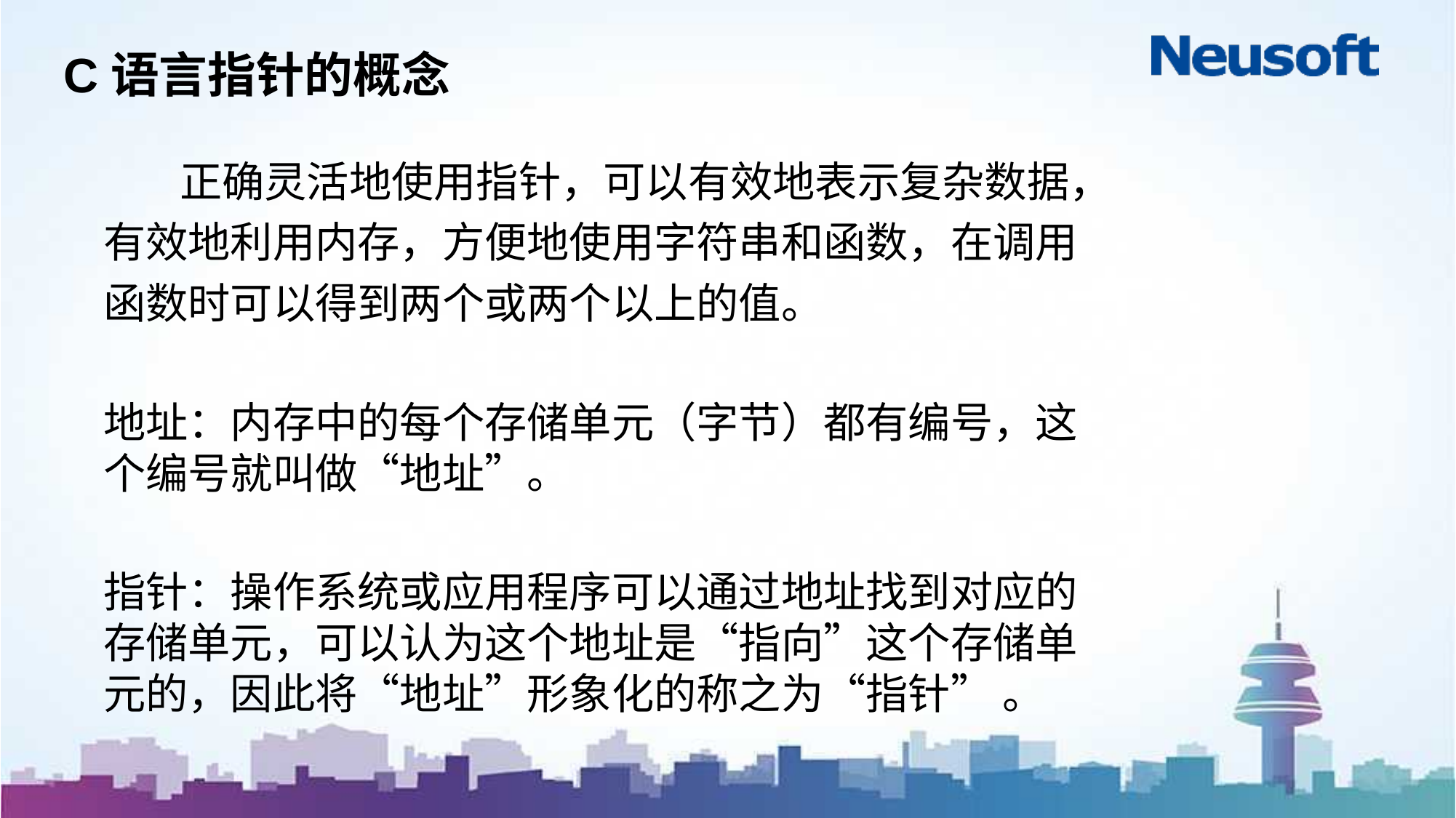

# C语言指针的概念
       正确灵活地使用指针，可以有效地表示复杂数据，有效地利用内存，方便地使用字符串和函数，在调用函数时可以得到两个或两个以上的值。

地址：内存中的每个存储单元（字节）都有编号，这个编号就叫做“地址”。

指针：操作系统或应用程序可以通过地址找到对应的存储单元，可以认为这个地址是“指向”这个存储单元的，因此将“地址”形象化的称之为“指针” 。